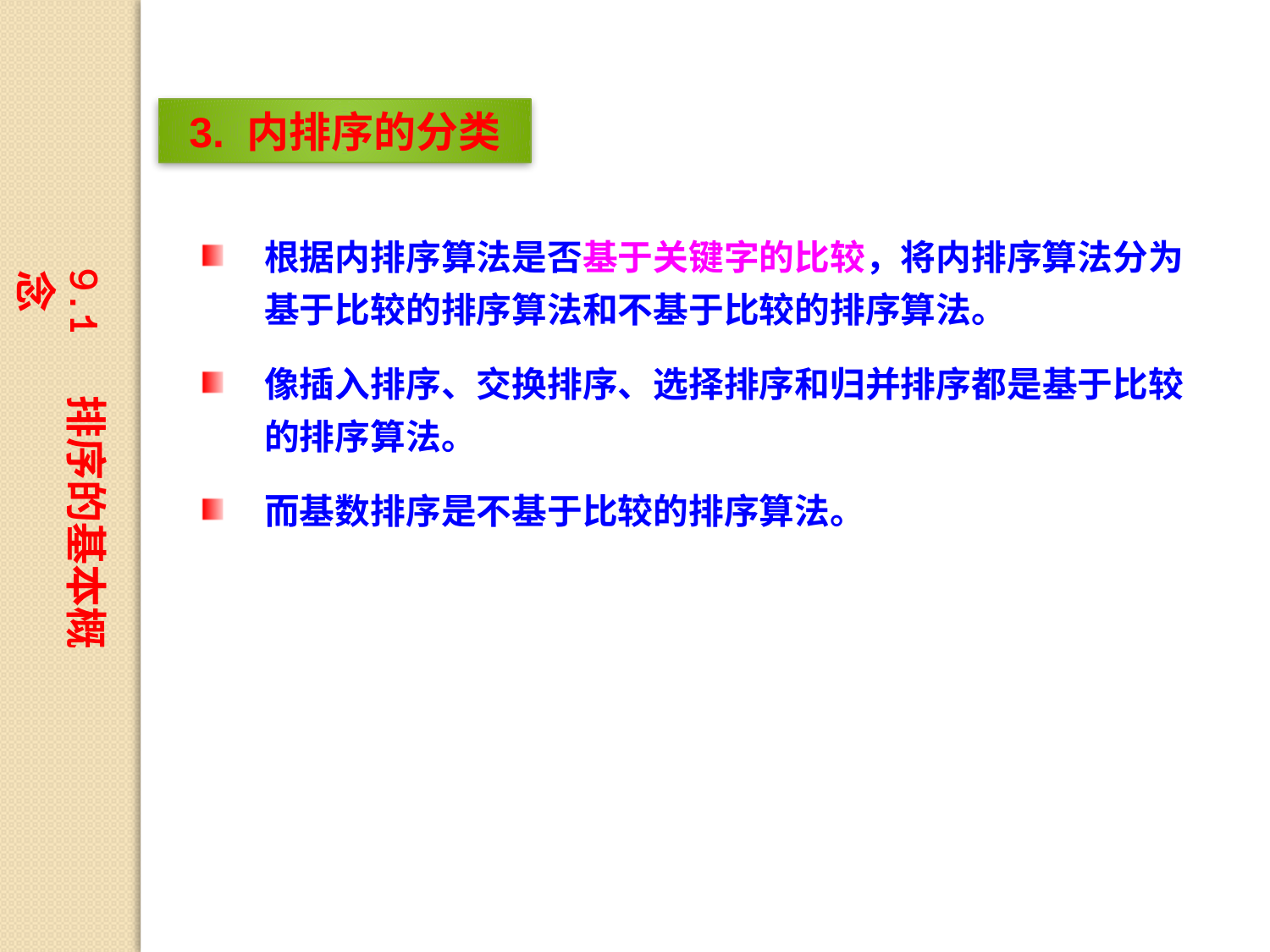

3. 内排序的分类
根据内排序算法是否基于关键字的比较，将内排序算法分为基于比较的排序算法和不基于比较的排序算法。
像插入排序、交换排序、选择排序和归并排序都是基于比较的排序算法。
而基数排序是不基于比较的排序算法。
9.1  排序的基本概念